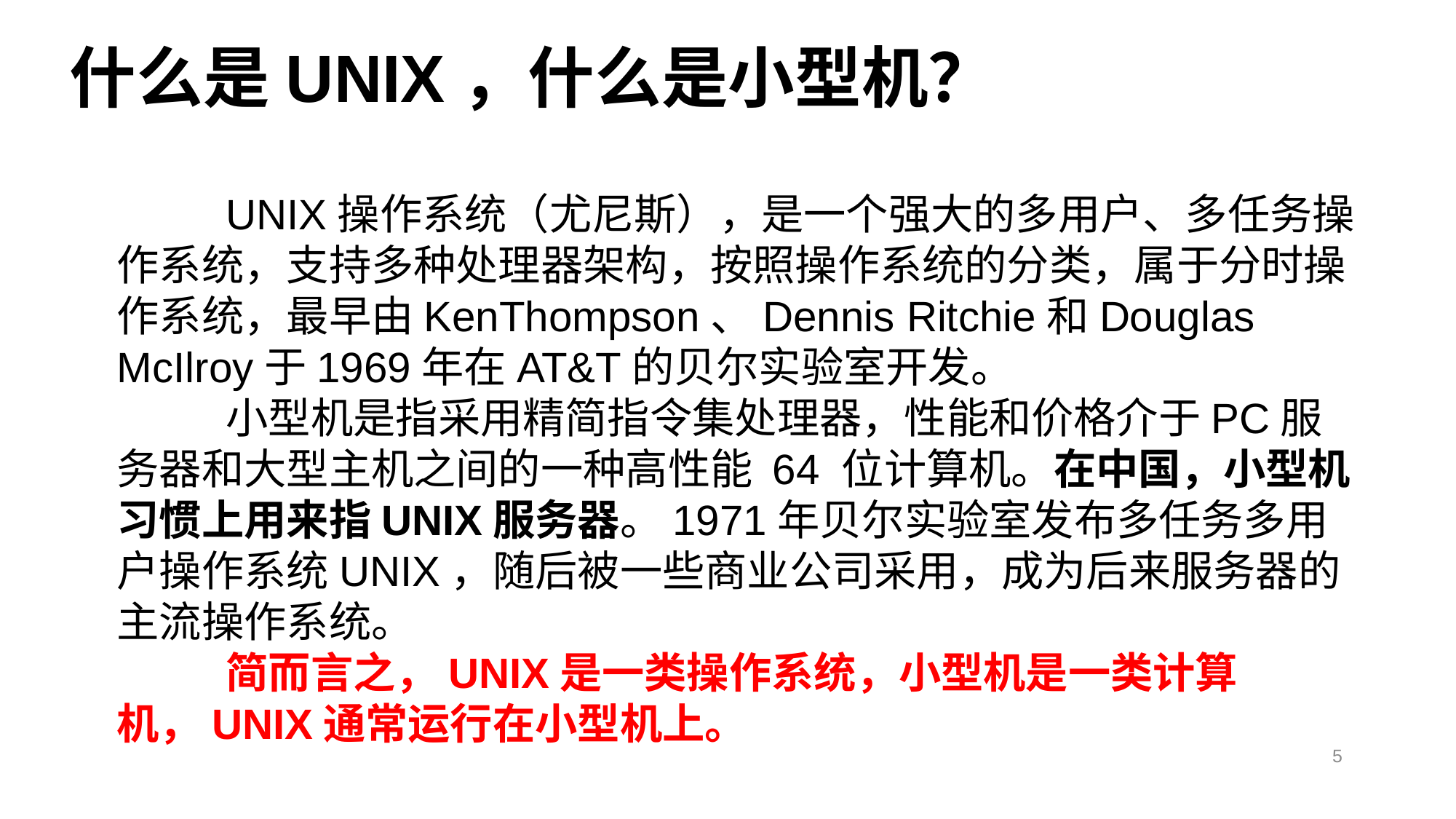

# 什么是UNIX，什么是小型机？
	UNIX操作系统（尤尼斯），是一个强大的多用户、多任务操作系统，支持多种处理器架构，按照操作系统的分类，属于分时操作系统，最早由KenThompson、Dennis Ritchie和Douglas McIlroy于1969年在AT&T的贝尔实验室开发。
	小型机是指采用精简指令集处理器，性能和价格介于PC服务器和大型主机之间的一种高性能 64 位计算机。在中国，小型机习惯上用来指UNIX服务器。1971年贝尔实验室发布多任务多用户操作系统UNIX，随后被一些商业公司采用，成为后来服务器的主流操作系统。
	简而言之，UNIX是一类操作系统，小型机是一类计算机，UNIX通常运行在小型机上。

5